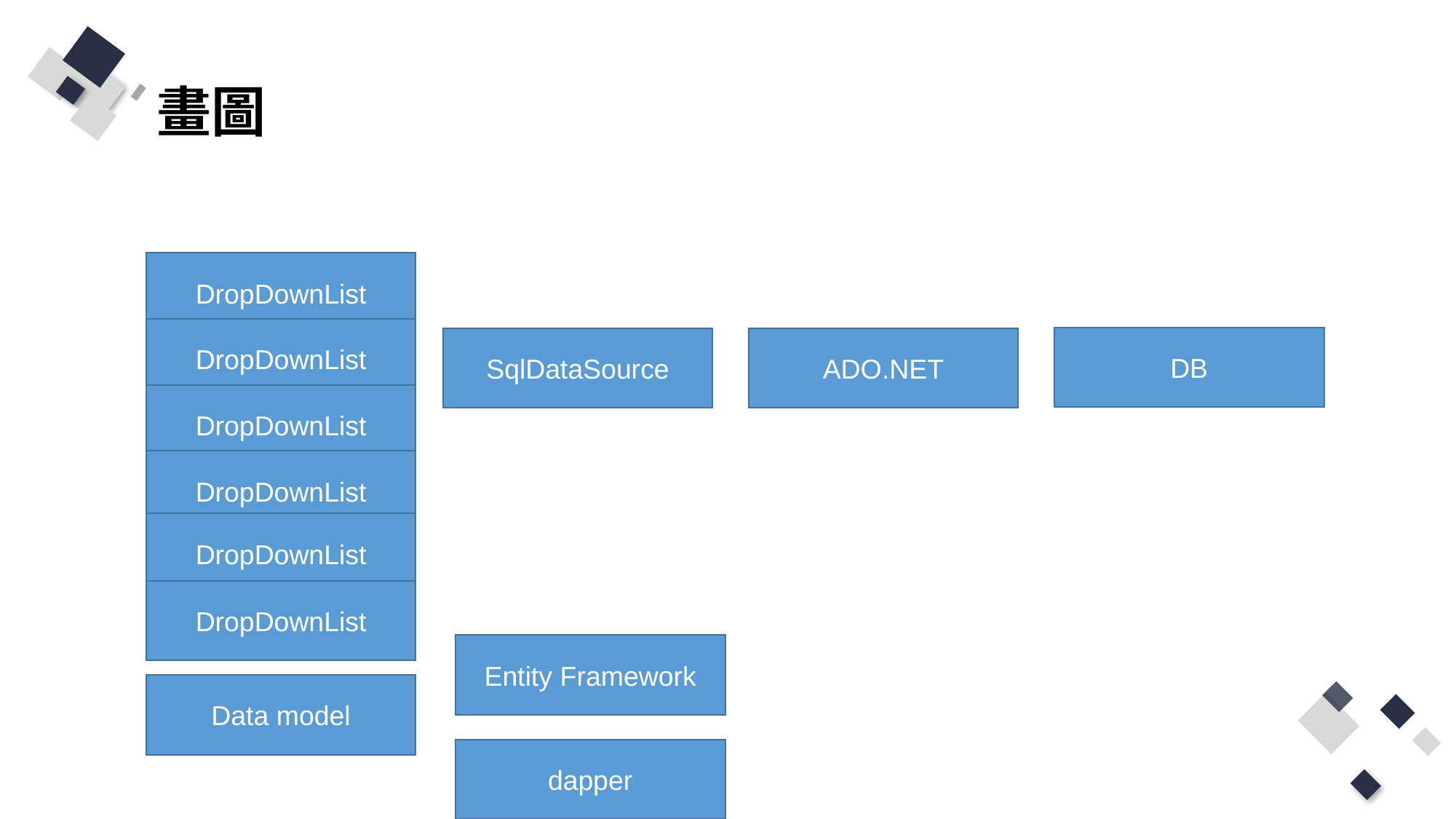

# 畫圖
DropDownList
DropDownList
DB
SqlDataSource
ADO.NET
DropDownList
DropDownList
DropDownList
DropDownList
Entity Framework
Data model
dapper